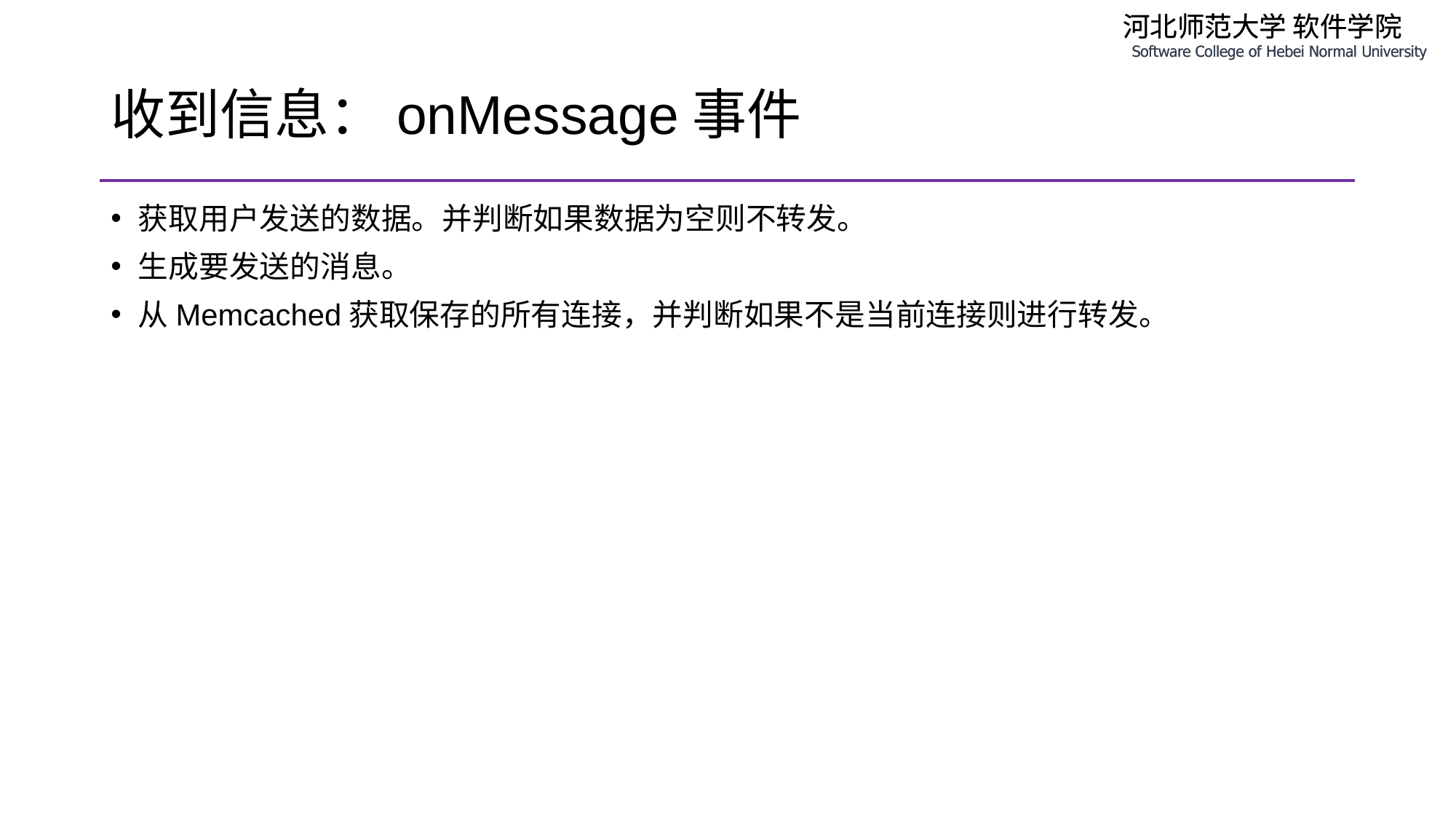

# 收到信息：onMessage事件
获取用户发送的数据。并判断如果数据为空则不转发。
生成要发送的消息。
从Memcached获取保存的所有连接，并判断如果不是当前连接则进行转发。